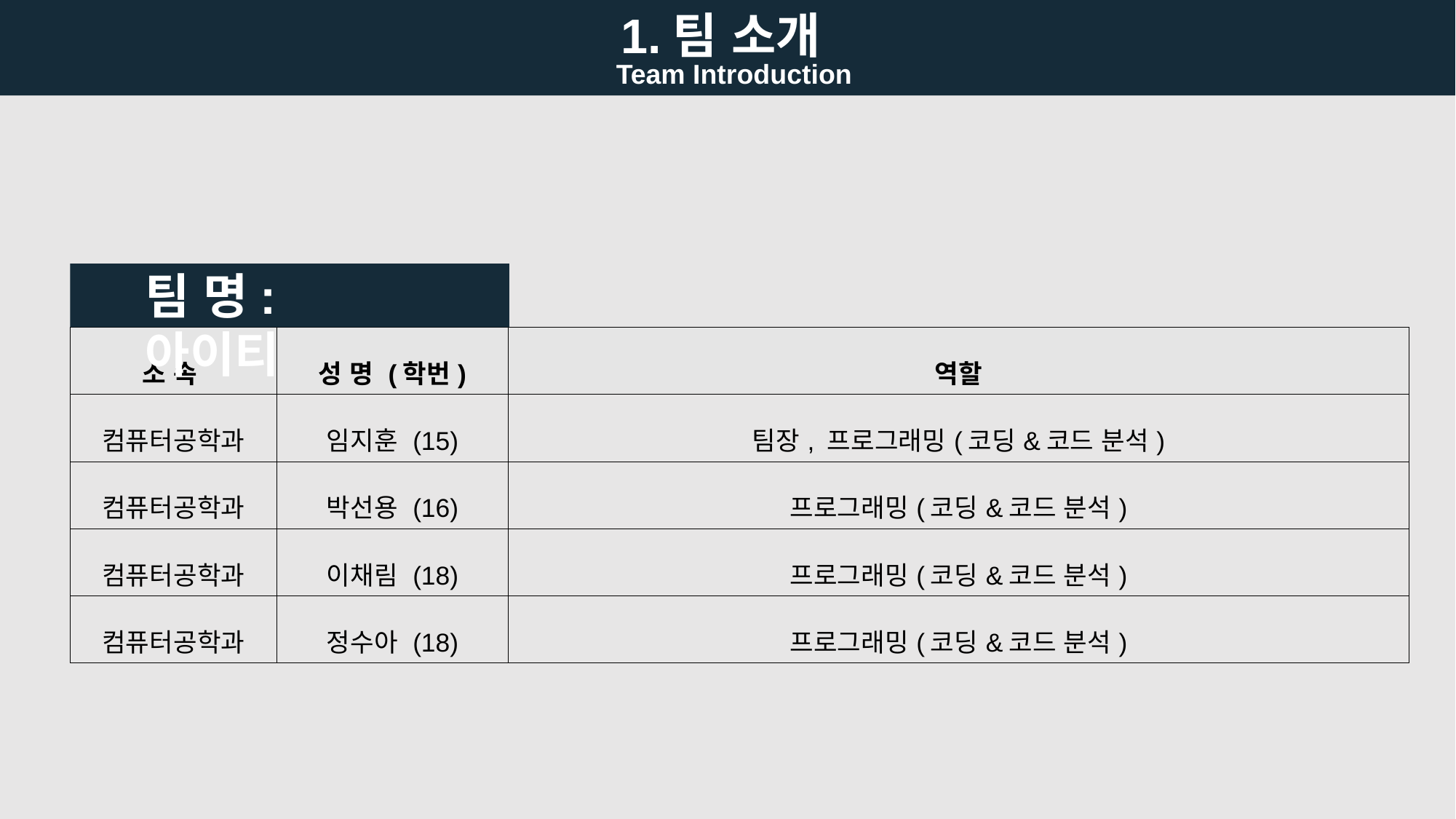

1.팀 소개
Team Introduction
팀 명: 아이티

| 소 속 | 성 명 (학번) | 역할 |
| --- | --- | --- |
| 컴퓨터공학과 | 임지훈 (15) | 팀장, 프로그래밍(코딩&코드 분석) |
| 컴퓨터공학과 | 박선용 (16) | 프로그래밍(코딩&코드 분석) |
| 컴퓨터공학과 | 이채림 (18) | 프로그래밍(코딩&코드 분석) |
| 컴퓨터공학과 | 정수아 (18) | 프로그래밍(코딩&코드 분석) |